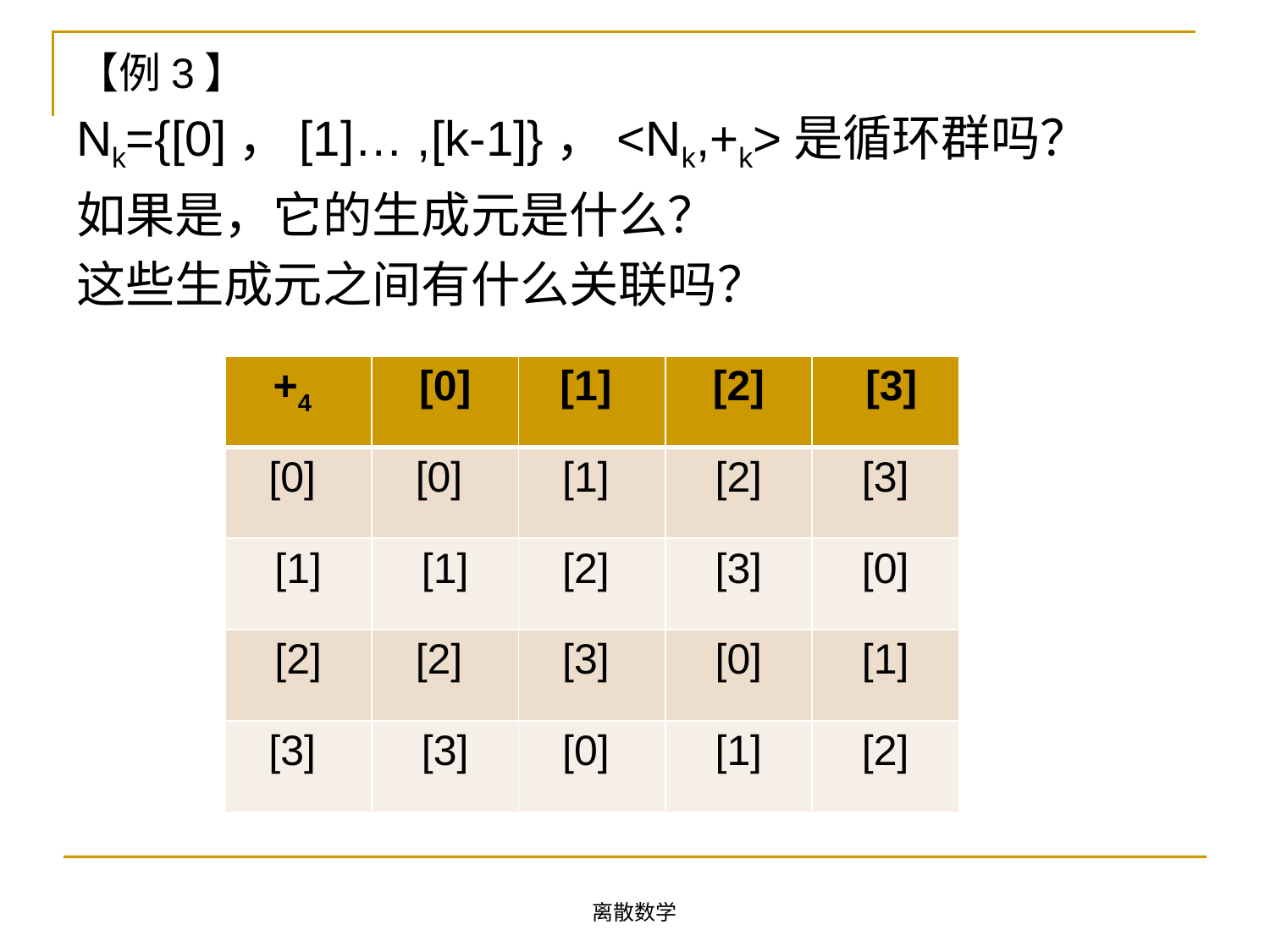

【例3】
Nk={[0]，[1]… ,[k-1]}，<Nk,+k>是循环群吗？
如果是，它的生成元是什么？
这些生成元之间有什么关联吗？

| +4 | [0] | [1] | [2] | [3] |
| --- | --- | --- | --- | --- |
| [0] | [0] | [1] | [2] | [3] |
| [1] | [1] | [2] | [3] | [0] |
| [2] | [2] | [3] | [0] | [1] |
| [3] | [3] | [0] | [1] | [2] |

12
离散数学